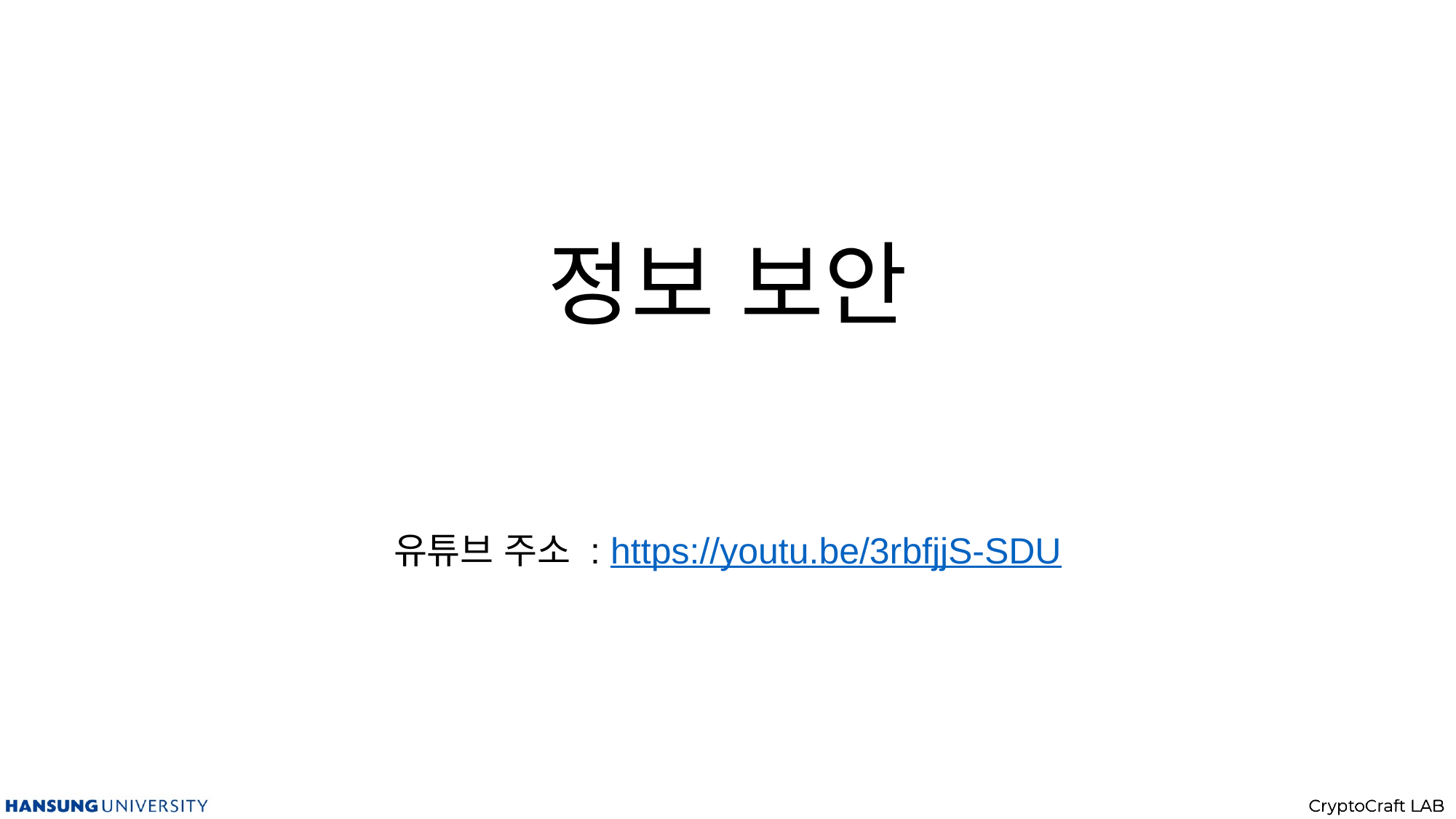

# 정보 보안
유튜브 주소 : https://youtu.be/3rbfjjS-SDU